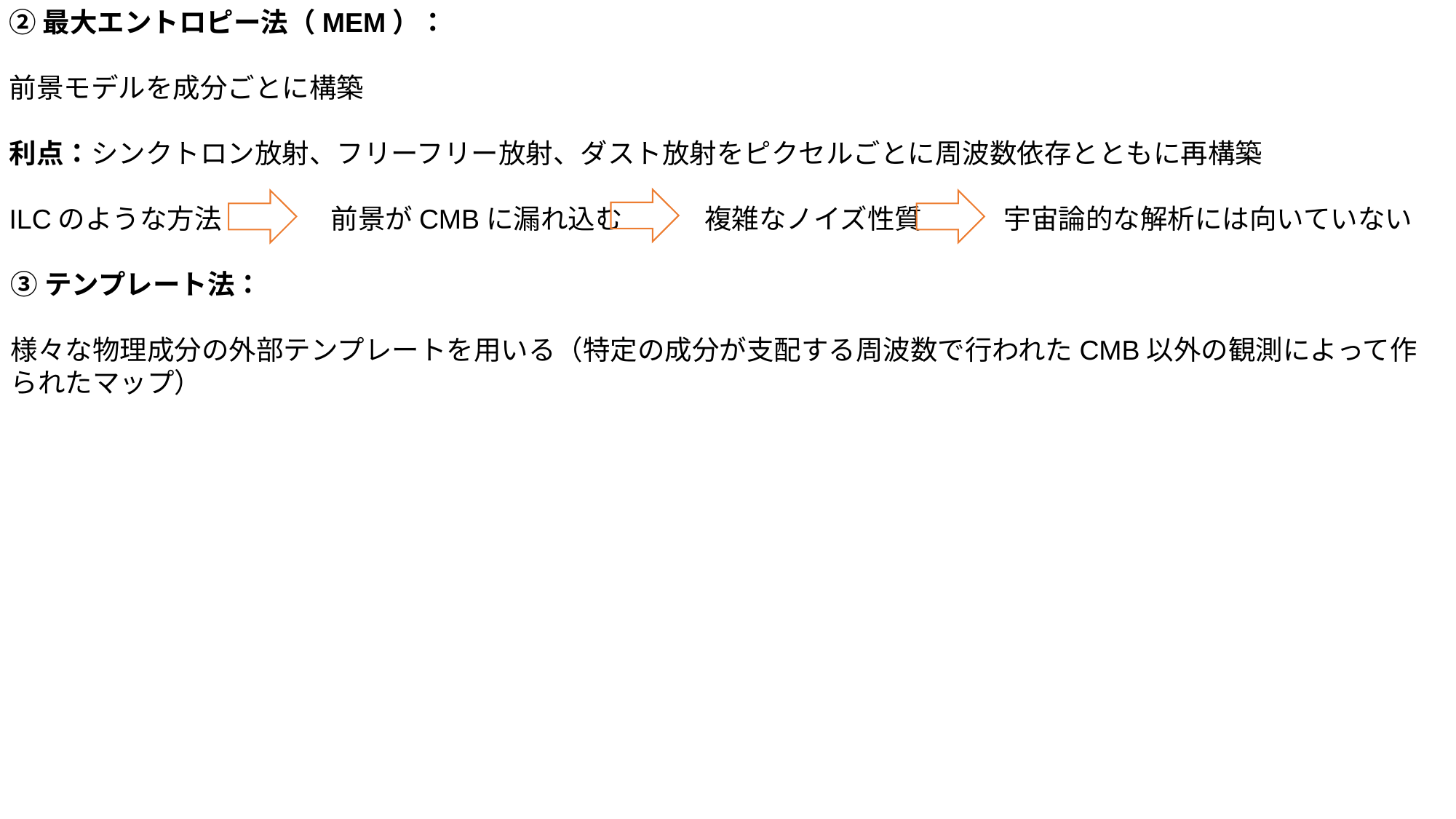

②最大エントロピー法（MEM）：

前景モデルを成分ごとに構築

利点：シンクトロン放射、フリーフリー放射、ダスト放射をピクセルごとに周波数依存とともに再構築

ILCのような方法　　　　前景がCMBに漏れ込む　　　複雑なノイズ性質　　　宇宙論的な解析には向いていない

③テンプレート法：

様々な物理成分の外部テンプレートを用いる（特定の成分が支配する周波数で行われたCMB以外の観測によって作られたマップ）